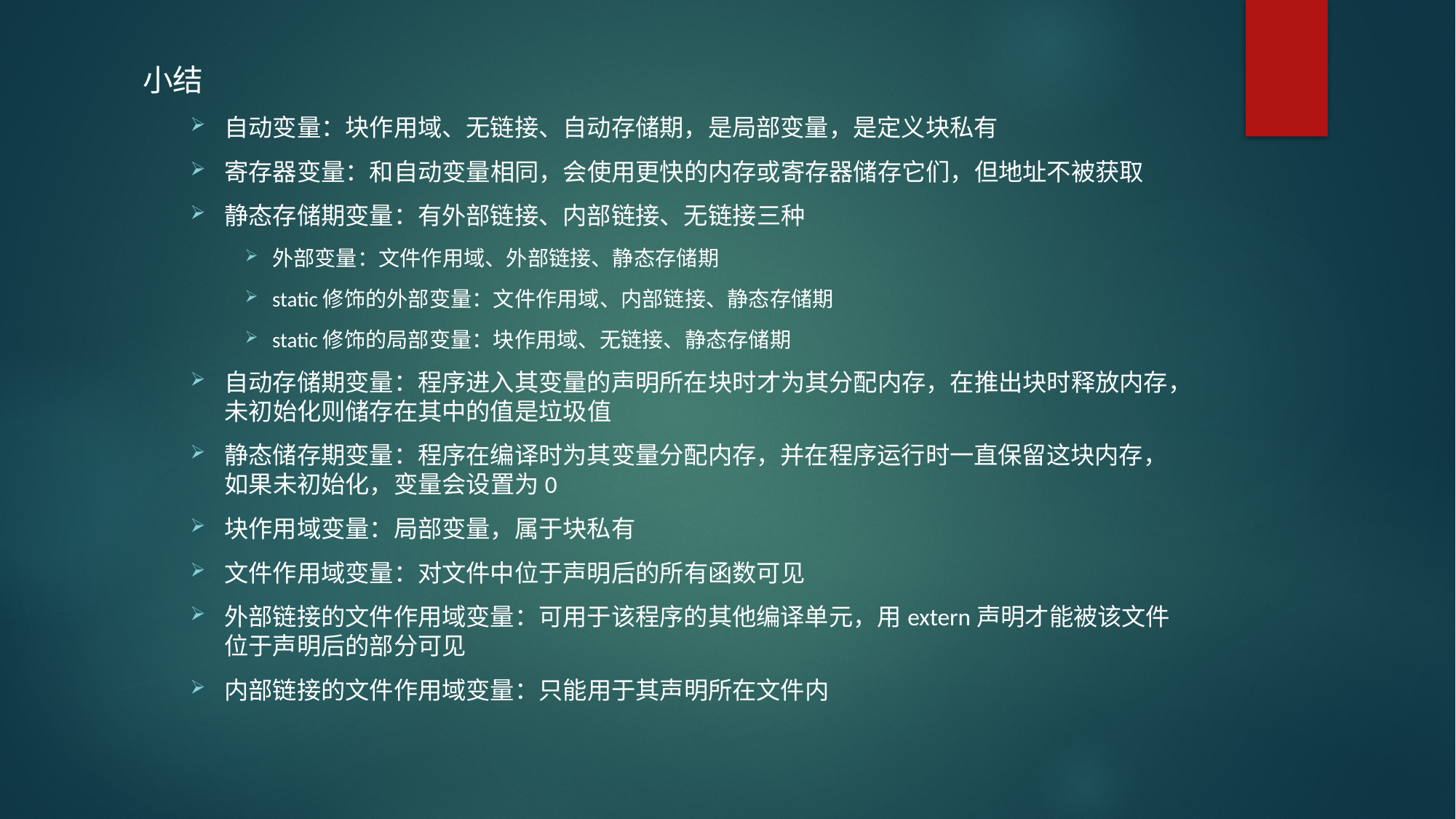

小结
自动变量：块作用域、无链接、自动存储期，是局部变量，是定义块私有
寄存器变量：和自动变量相同，会使用更快的内存或寄存器储存它们，但地址不被获取
静态存储期变量：有外部链接、内部链接、无链接三种
外部变量：文件作用域、外部链接、静态存储期
static修饰的外部变量：文件作用域、内部链接、静态存储期
static修饰的局部变量：块作用域、无链接、静态存储期
自动存储期变量：程序进入其变量的声明所在块时才为其分配内存，在推出块时释放内存，未初始化则储存在其中的值是垃圾值
静态储存期变量：程序在编译时为其变量分配内存，并在程序运行时一直保留这块内存，如果未初始化，变量会设置为0
块作用域变量：局部变量，属于块私有
文件作用域变量：对文件中位于声明后的所有函数可见
外部链接的文件作用域变量：可用于该程序的其他编译单元，用extern声明才能被该文件位于声明后的部分可见
内部链接的文件作用域变量：只能用于其声明所在文件内